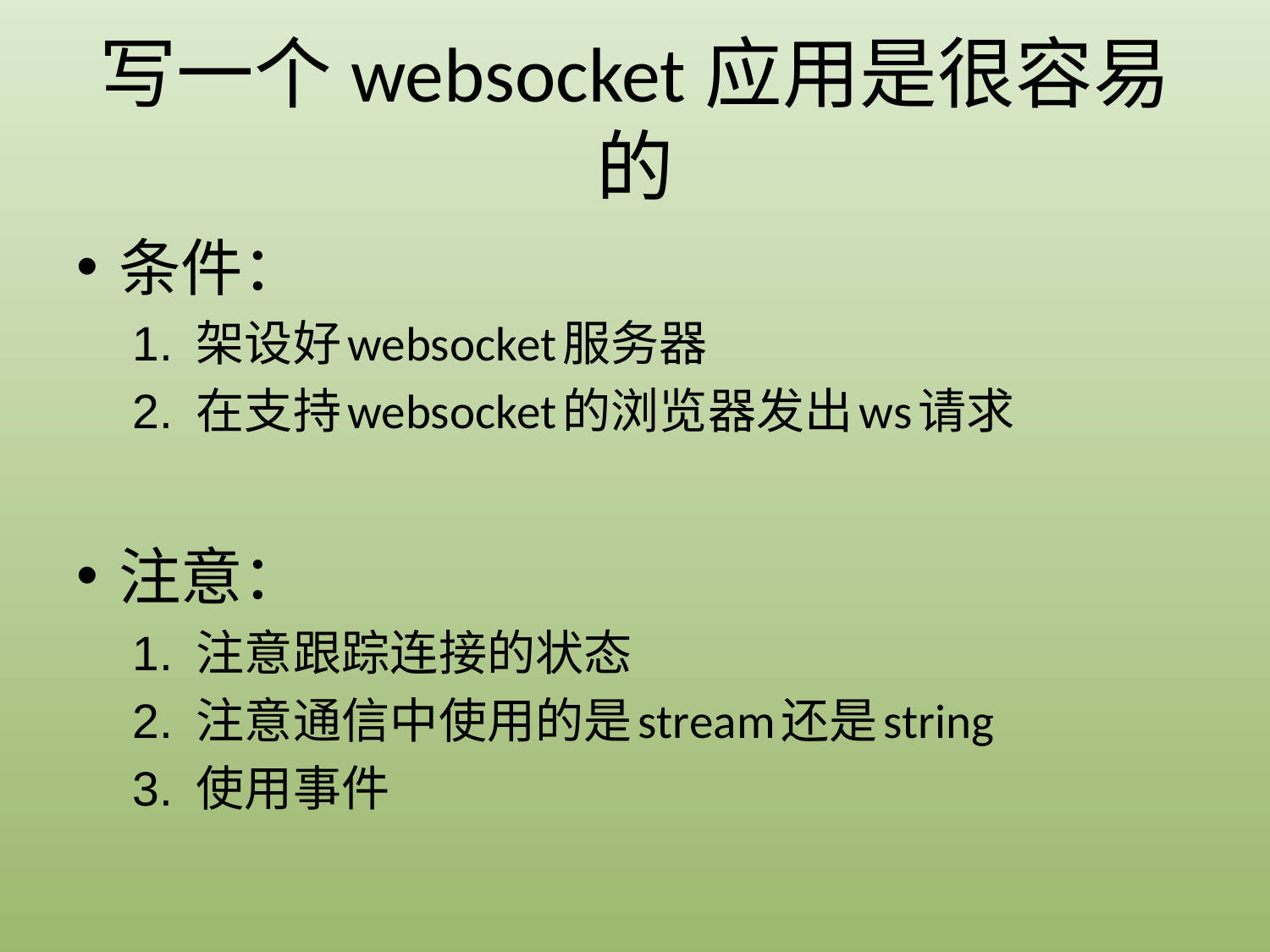

# 写一个websocket应用是很容易的
条件：
架设好websocket服务器
在支持websocket的浏览器发出ws请求

注意：
注意跟踪连接的状态
注意通信中使用的是stream还是string
使用事件